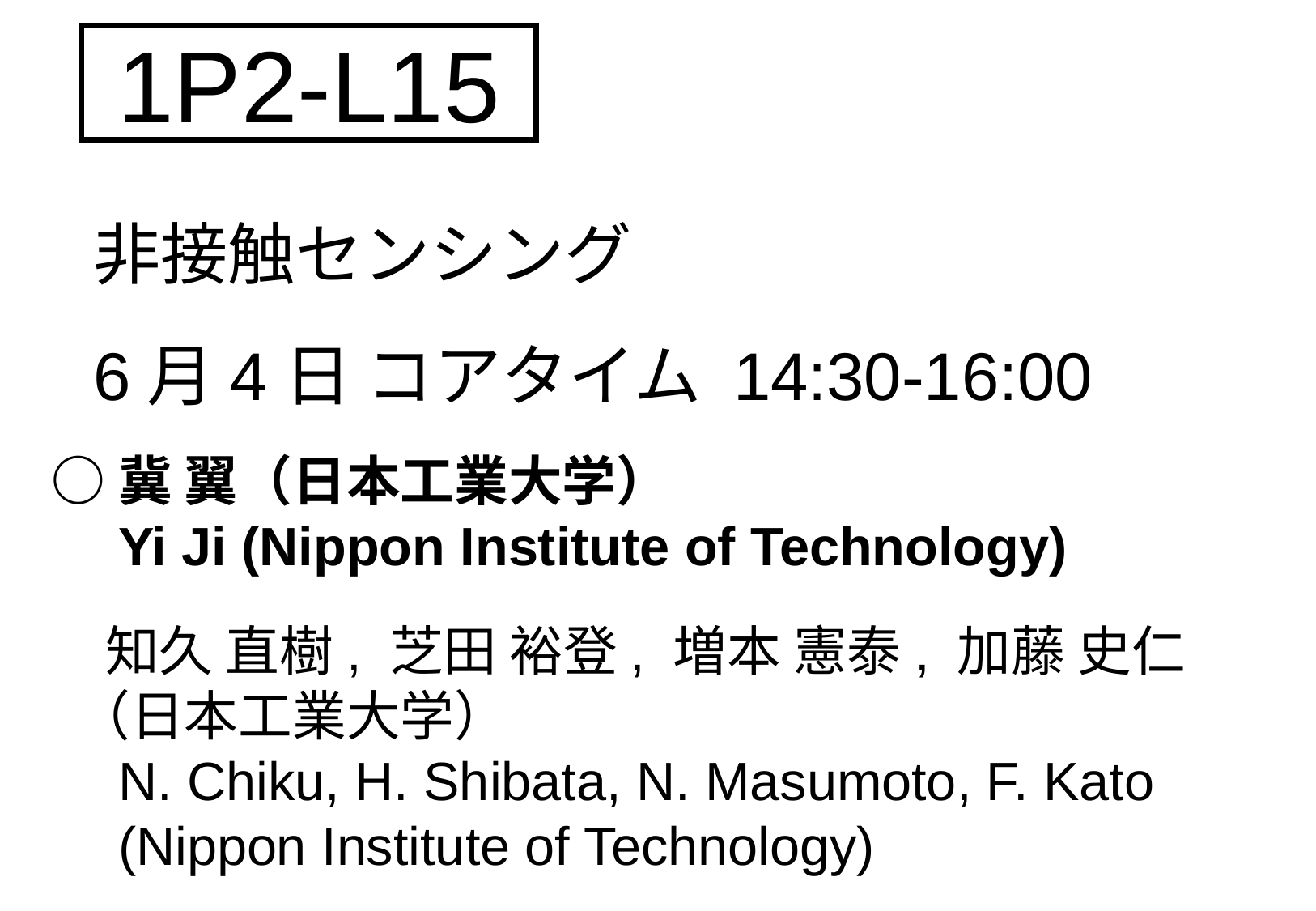

1P2-L15
非接触センシング
6月4日 コアタイム 14:30-16:00
○冀 翼（日本工業大学）
　Yi Ji (Nippon Institute of Technology)

　知久 直樹, 芝田 裕登, 増本 憲泰, 加藤 史仁
 （日本工業大学）
　N. Chiku, H. Shibata, N. Masumoto, F. Kato
　(Nippon Institute of Technology)